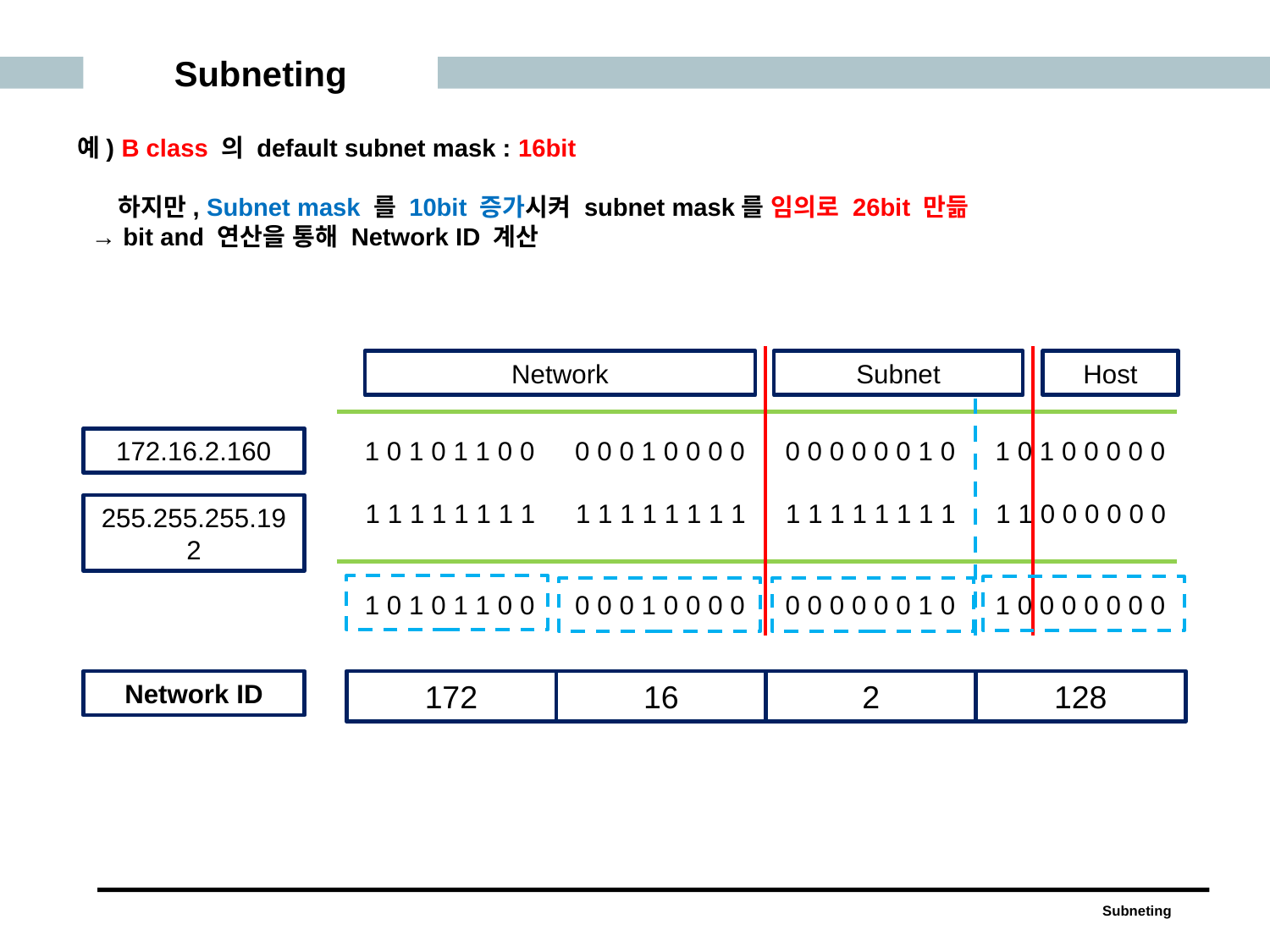

Subneting

예) B class 의 default subnet mask : 16bit

     하지만, Subnet mask 를 10bit 증가시켜 subnet mask를 임의로 26bit 만듦
  → bit and 연산을 통해 Network ID 계산
Subnet
Host
Network
172.16.2.160
1 0 1 0 1 1 0 0
0 0 0 1 0 0 0 0
0 0 0 0 0 0 1 0
1 0 1 0 0 0 0 0
1 1 1 1 1 1 1 1
1 1 1 1 1 1 1 1
1 1 1 1 1 1 1 1
1 1 0 0 0 0 0 0
1 0 1 0 1 1 0 0
0 0 0 1 0 0 0 0
0 0 0 0 0 0 1 0
1 0 0 0 0 0 0 0
255.255.255.192
Network ID
172
16
2
128

Subneting